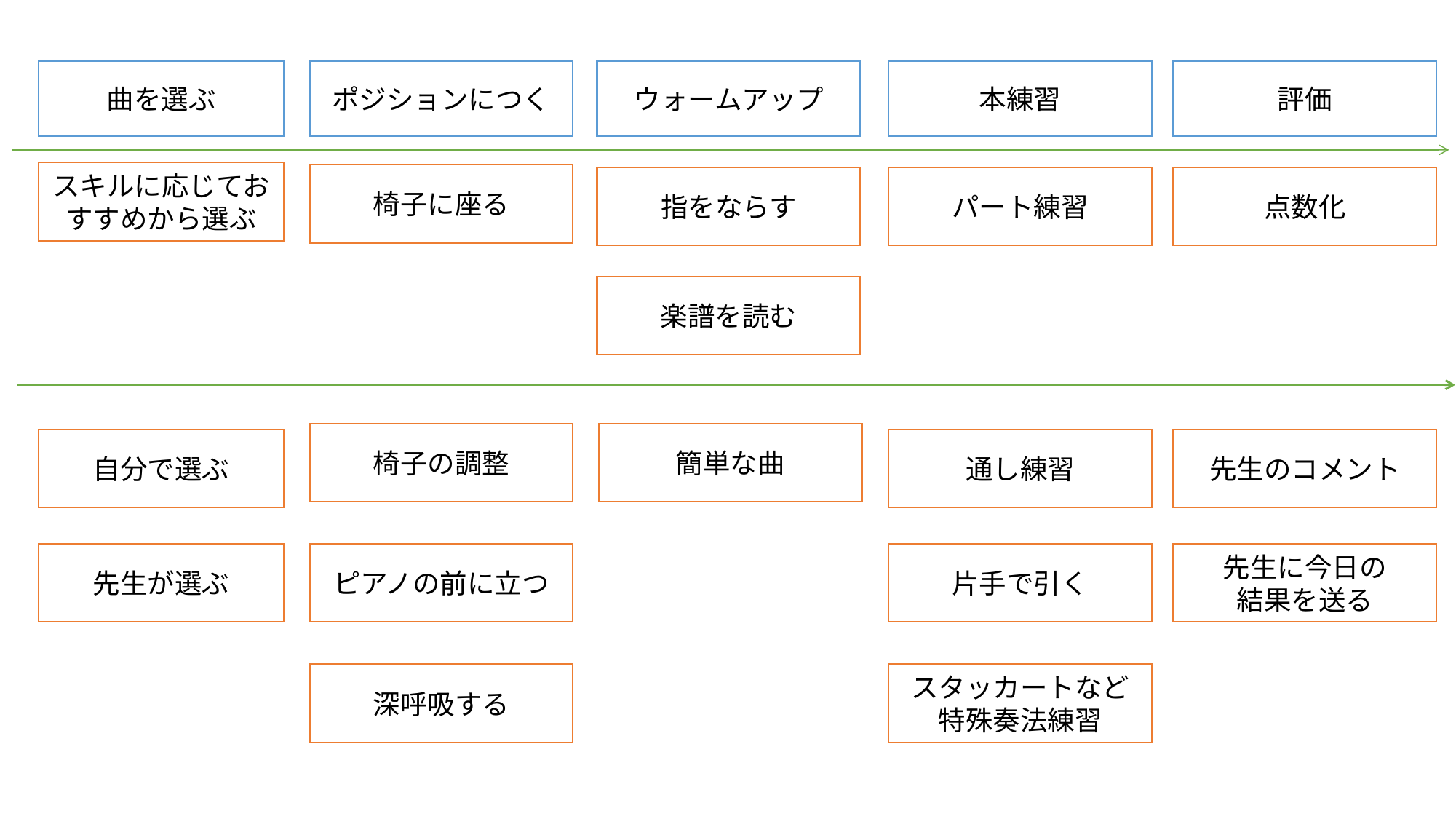

曲を選ぶ
評価
本練習
ウォームアップ
ポジションにつく
スキルに応じておすすめから選ぶ
椅子に座る
指をならす
パート練習
点数化
楽譜を読む
椅子の調整
簡単な曲
通し練習
先生のコメント
自分で選ぶ
先生が選ぶ
ピアノの前に立つ
片手で引く
先生に今日の
結果を送る
深呼吸する
スタッカートなど
特殊奏法練習